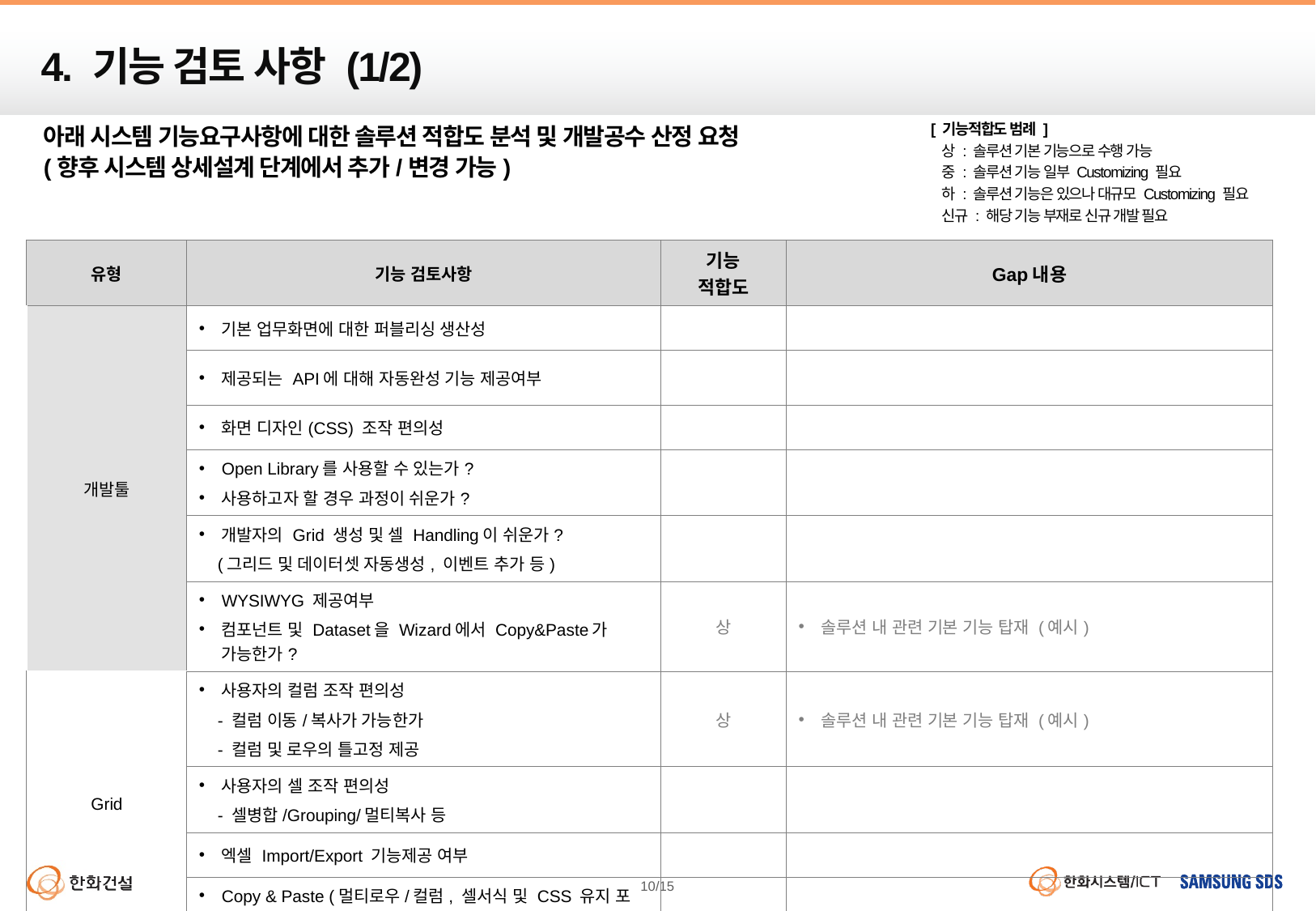

# 4. 기능 검토 사항 (1/2)
[ 기능적합도 범례 ]
  상 : 솔루션 기본 기능으로 수행 가능
  중 : 솔루션 기능 일부 Customizing 필요
  하 : 솔루션 기능은 있으나 대규모 Customizing 필요
  신규 : 해당 기능 부재로 신규 개발 필요
아래 시스템 기능요구사항에 대한 솔루션 적합도 분석 및 개발공수 산정 요청
(향후 시스템 상세설계 단계에서 추가/변경 가능)
| 유형 | 기능 검토사항 | 기능 적합도 | Gap내용 |
| --- | --- | --- | --- |
| 개발툴 | 기본 업무화면에 대한 퍼블리싱 생산성 |  |  |
|  | 제공되는 API에 대해 자동완성 기능 제공여부 |  |  |
|  | 화면 디자인(CSS) 조작 편의성 |  |  |
|  | Open Library를 사용할 수 있는가? 사용하고자 할 경우 과정이 쉬운가? |  |  |
|  | 개발자의 Grid 생성 및 셀 Handling이 쉬운가? (그리드 및 데이터셋 자동생성, 이벤트 추가 등) |  |  |
|  | WYSIWYG 제공여부 컴포넌트 및 Dataset을 Wizard에서 Copy&Paste가 가능한가? | 상 | 솔루션 내 관련 기본 기능 탑재 (예시) |
| Grid | 사용자의 컬럼 조작 편의성 - 컬럼 이동/복사가 가능한가 - 컬럼 및 로우의 틀고정 제공 | 상 | 솔루션 내 관련 기본 기능 탑재 (예시) |
|  | 사용자의 셀 조작 편의성 - 셀병합/Grouping/멀티복사 등 |  |  |
|  | 엑셀 Import/Export 기능제공 여부 |  |  |
|  | Copy & Paste (멀티로우/컬럼, 셀서식 및 CSS 유지 포함) |  |  |